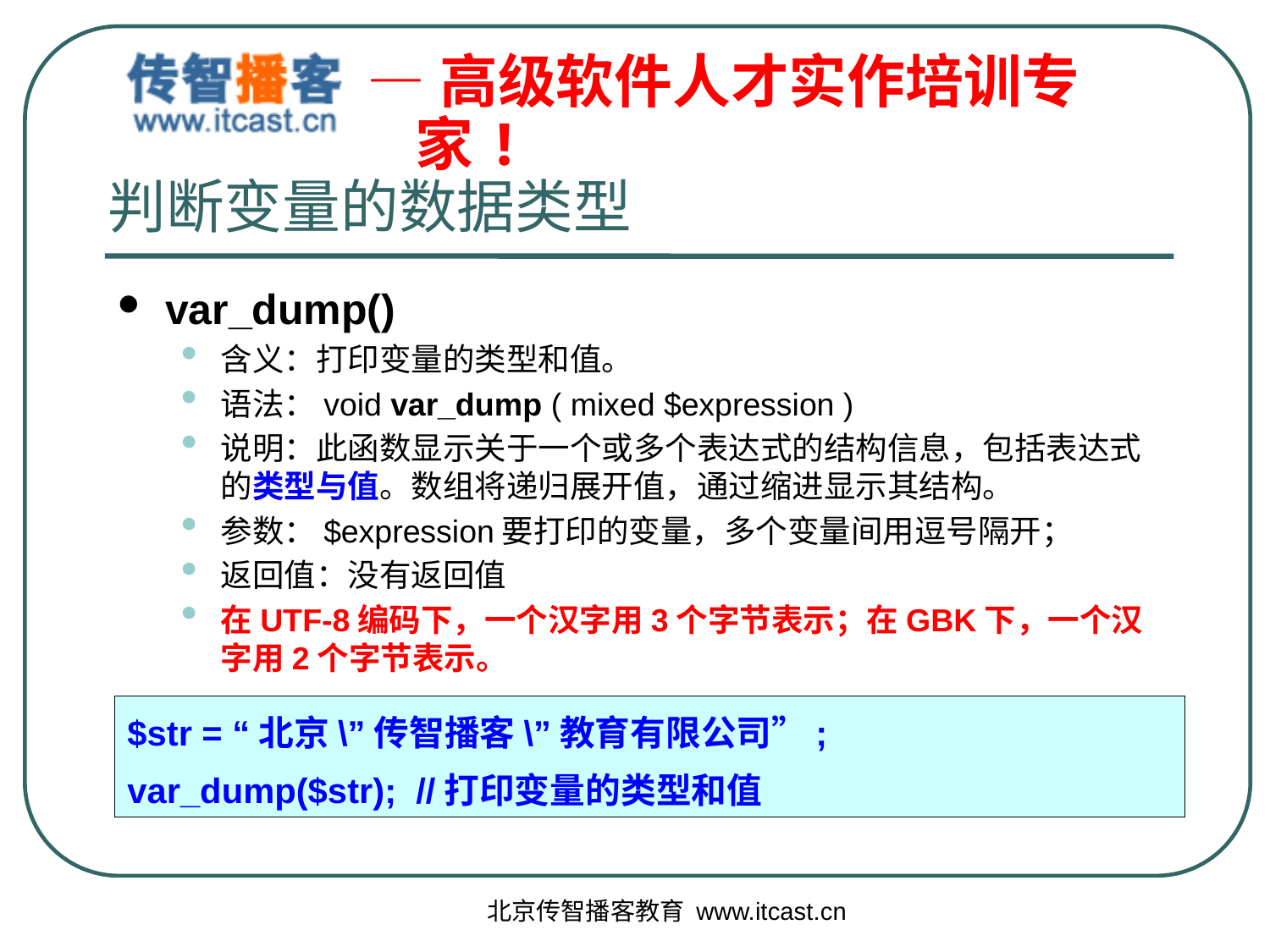

# 判断变量的数据类型
var_dump()
含义：打印变量的类型和值。
语法：void var_dump ( mixed $expression )
说明：此函数显示关于一个或多个表达式的结构信息，包括表达式的类型与值。数组将递归展开值，通过缩进显示其结构。
参数：$expression要打印的变量，多个变量间用逗号隔开；
返回值：没有返回值
在UTF-8编码下，一个汉字用3个字节表示；在GBK下，一个汉字用2个字节表示。
$str = “北京\”传智播客\”教育有限公司”;
var_dump($str);  //打印变量的类型和值